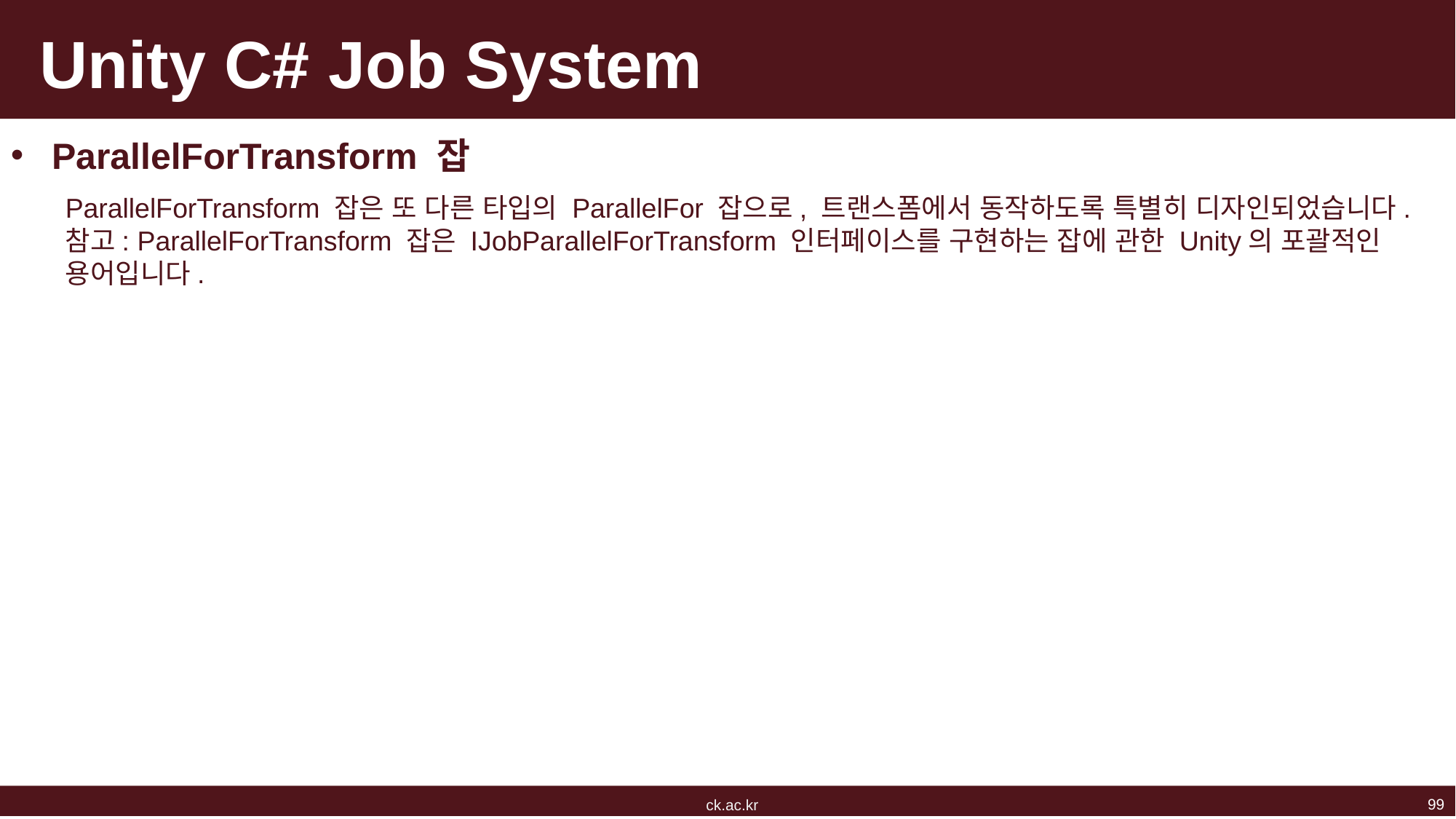

# Unity C# Job System
ParallelForTransform 잡

ParallelForTransform 잡은 또 다른 타입의 ParallelFor 잡으로, 트랜스폼에서 동작하도록 특별히 디자인되었습니다.
참고: ParallelForTransform 잡은 IJobParallelForTransform 인터페이스를 구현하는 잡에 관한 Unity의 포괄적인 용어입니다.

99
ck.ac.kr